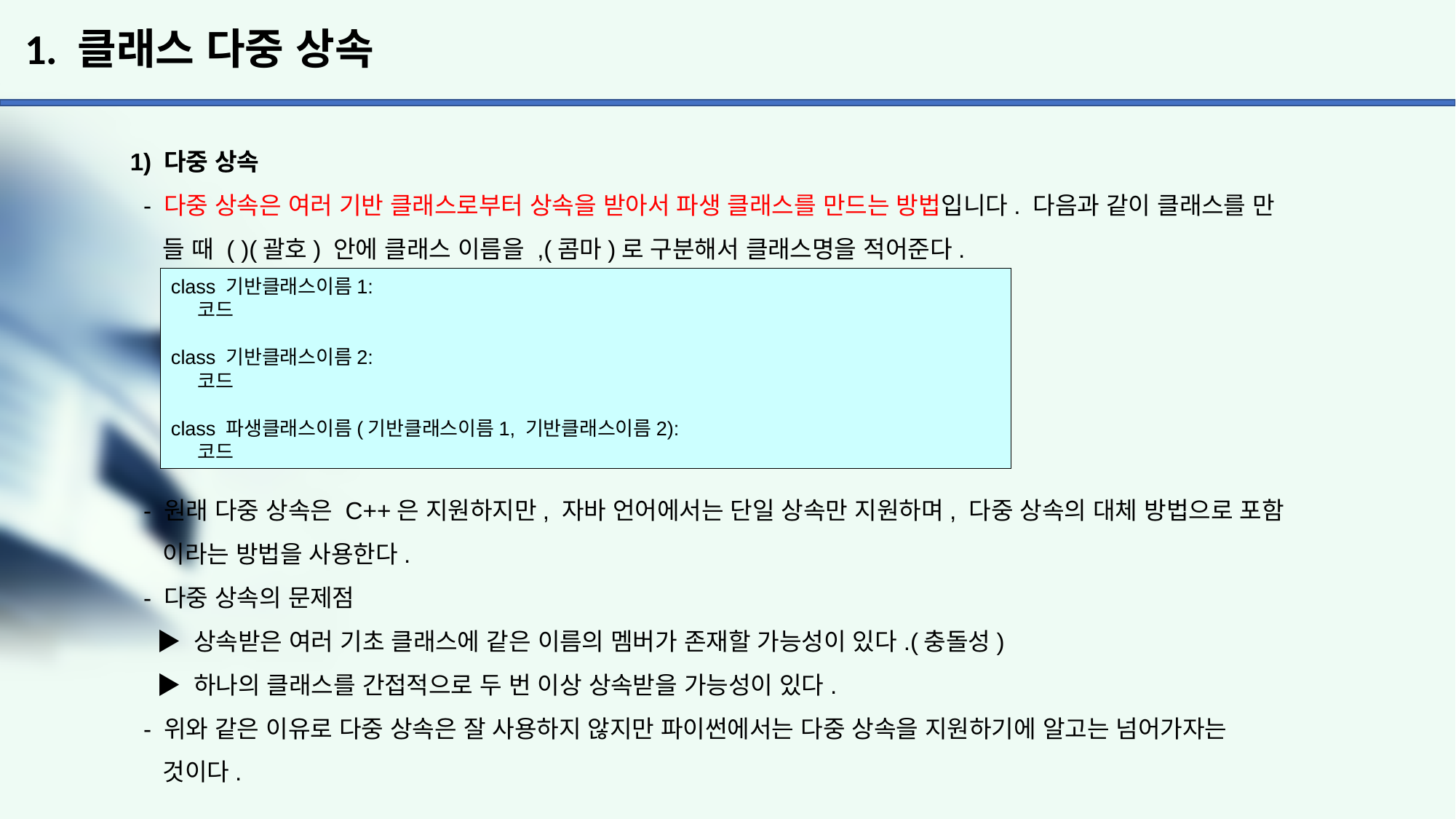

# 1. 클래스 다중 상속
1) 다중 상속
  - 다중 상속은 여러 기반 클래스로부터 상속을 받아서 파생 클래스를 만드는 방법입니다. 다음과 같이 클래스를 만
    들 때 ( )(괄호) 안에 클래스 이름을 ,(콤마)로 구분해서 클래스명을 적어준다.

  - 원래 다중 상속은 C++은 지원하지만, 자바 언어에서는 단일 상속만 지원하며, 다중 상속의 대체 방법으로 포함
    이라는 방법을 사용한다.
  - 다중 상속의 문제점
    ▶ 상속받은 여러 기초 클래스에 같은 이름의 멤버가 존재할 가능성이 있다.(충돌성)
    ▶ 하나의 클래스를 간접적으로 두 번 이상 상속받을 가능성이 있다.
  - 위와 같은 이유로 다중 상속은 잘 사용하지 않지만 파이썬에서는 다중 상속을 지원하기에 알고는 넘어가자는
    것이다.
class 기반클래스이름1:
    코드

class 기반클래스이름2:
    코드

class 파생클래스이름(기반클래스이름1, 기반클래스이름2):
    코드